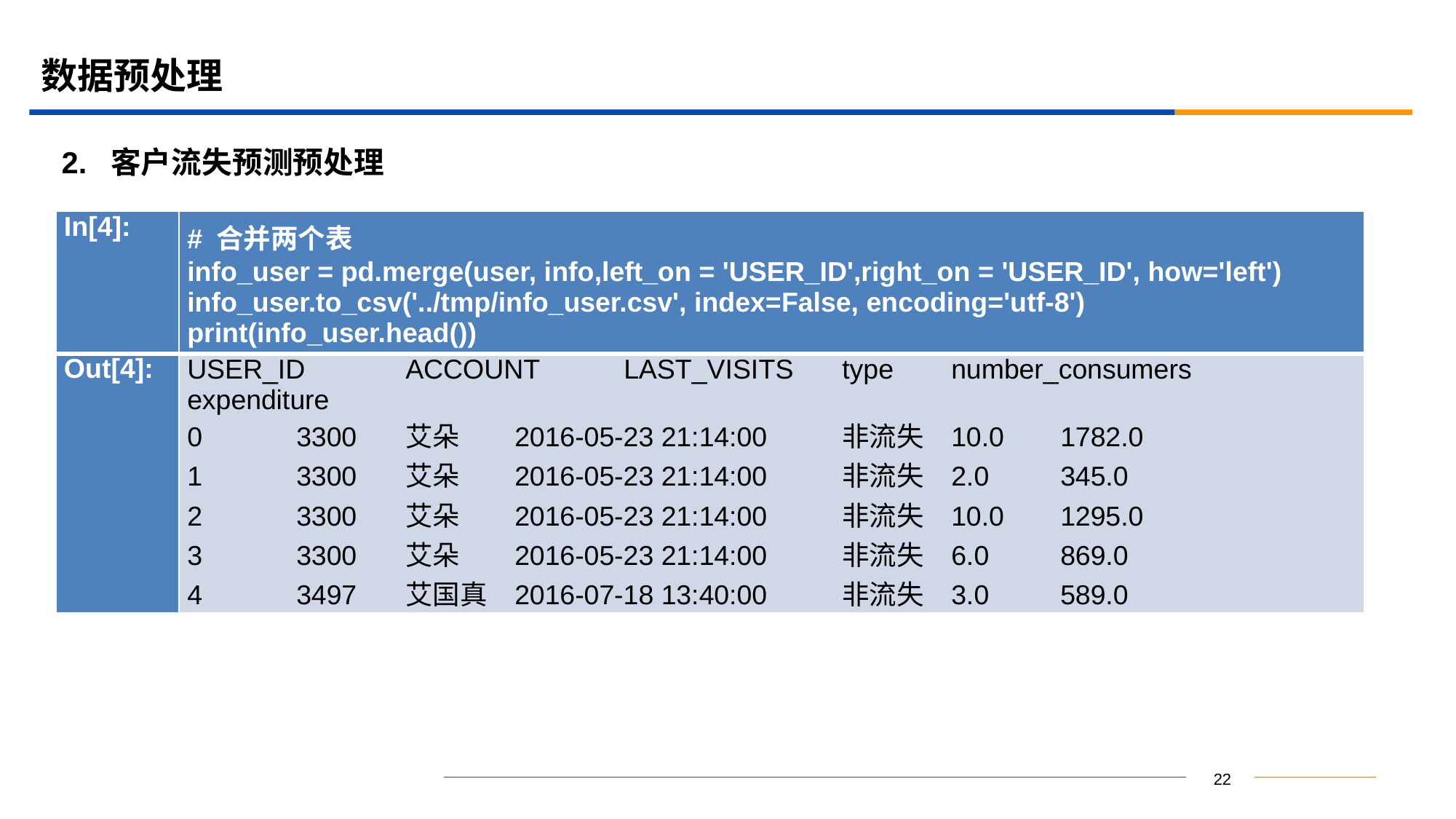

# 数据预处理
2.  客户流失预测预处理
| In[4]: | # 合并两个表 info\_user = pd.merge(user, info,left\_on = 'USER\_ID',right\_on = 'USER\_ID', how='left') info\_user.to\_csv('../tmp/info\_user.csv', index=False, encoding='utf-8') print(info\_user.head()) |
| --- | --- |
| Out[4]: | USER\_ID ACCOUNT LAST\_VISITS type number\_consumers expenditure 0 3300 艾朵 2016-05-23 21:14:00 非流失 10.0 1782.0 1 3300 艾朵 2016-05-23 21:14:00 非流失 2.0 345.0 2 3300 艾朵 2016-05-23 21:14:00 非流失 10.0 1295.0 3 3300 艾朵 2016-05-23 21:14:00 非流失 6.0 869.0 4 3497 艾国真 2016-07-18 13:40:00 非流失 3.0 589.0 |